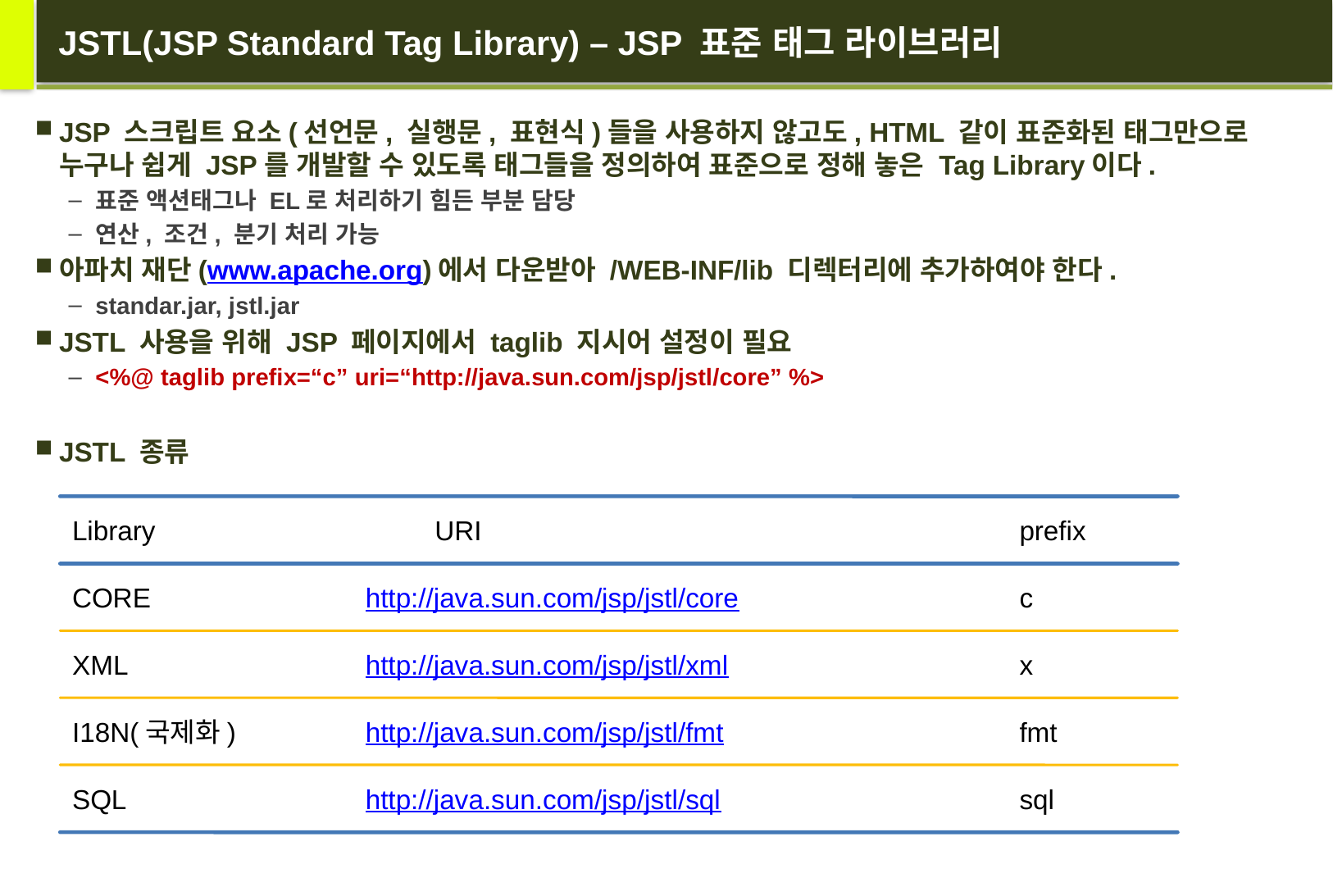

# JSTL(JSP Standard Tag Library) – JSP 표준 태그 라이브러리
JSP 스크립트 요소(선언문, 실행문, 표현식)들을 사용하지 않고도, HTML 같이 표준화된 태그만으로 누구나 쉽게 JSP를 개발할 수 있도록 태그들을 정의하여 표준으로 정해 놓은 Tag Library이다.
표준 액션태그나 EL로 처리하기 힘든 부분 담당
연산, 조건, 분기 처리 가능
아파치 재단(www.apache.org)에서 다운받아 /WEB-INF/lib 디렉터리에 추가하여야 한다.
standar.jar, jstl.jar
JSTL 사용을 위해 JSP 페이지에서 taglib 지시어 설정이 필요
<%@ taglib prefix=“c” uri=“http://java.sun.com/jsp/jstl/core” %>

JSTL 종류

Library

URI
prefix
CORE

http://java.sun.com/jsp/jstl/core
c
XML

http://java.sun.com/jsp/jstl/xml
x
I18N(국제화)

http://java.sun.com/jsp/jstl/fmt
fmt
SQL

http://java.sun.com/jsp/jstl/sql
sql